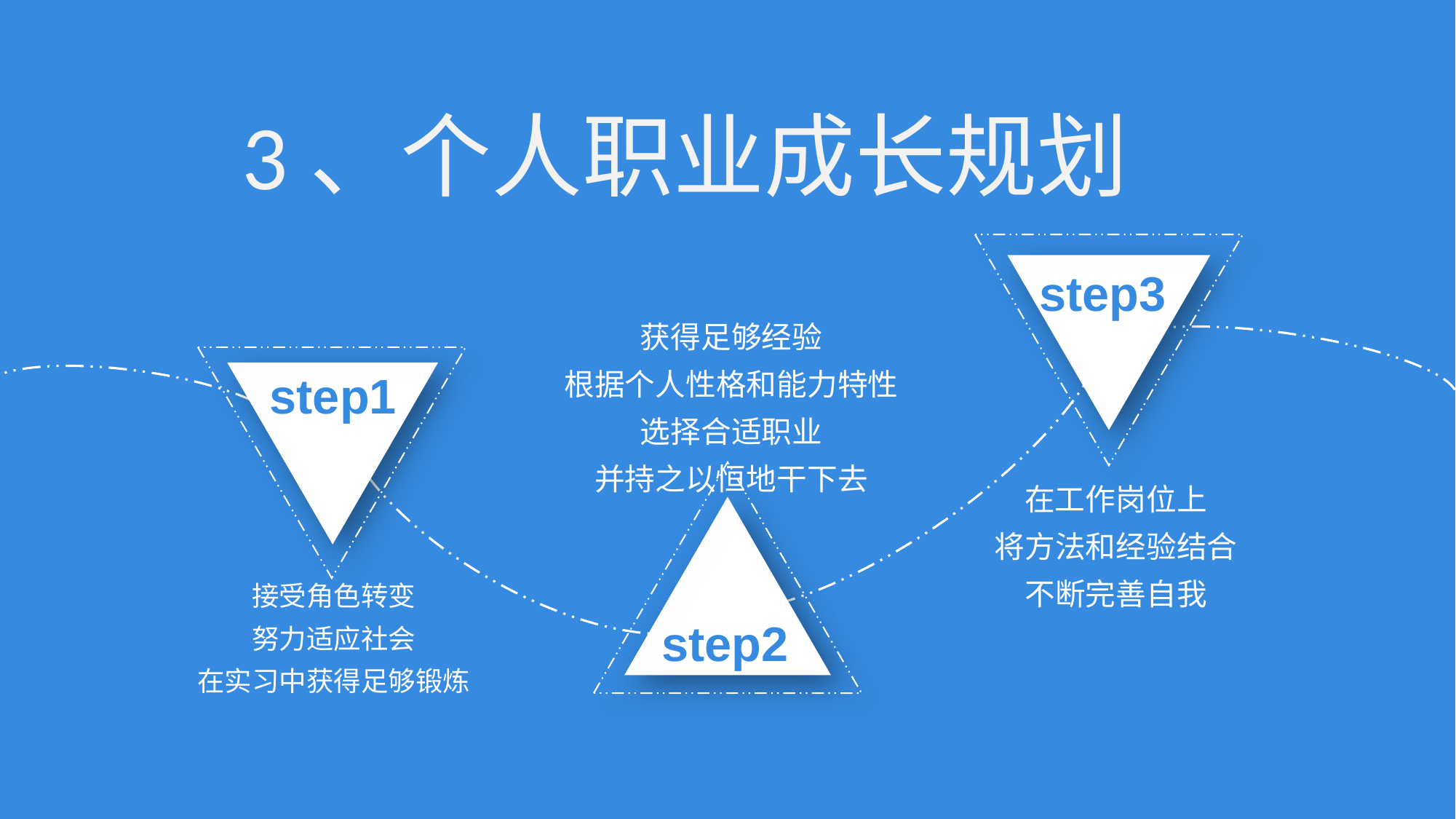

3、个人职业成长规划

step3

获得足够经验
根据个人性格和能力特性
选择合适职业
并持之以恒地干下去

step1

step2
在工作岗位上
将方法和经验结合
不断完善自我
接受角色转变
努力适应社会
在实习中获得足够锻炼